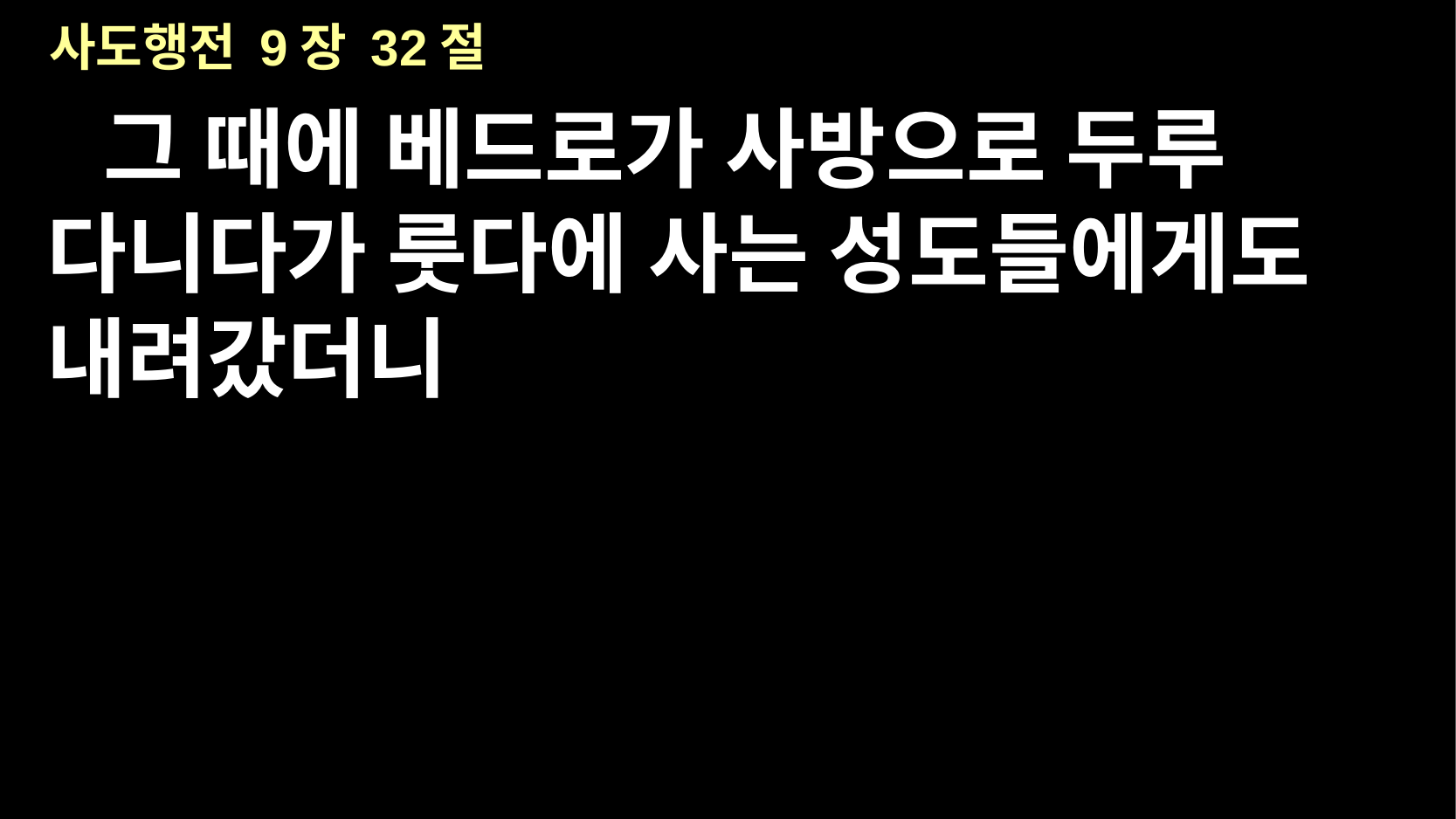

# 사도행전 9장 32절
그 때에 베드로가 사방으로 두루 다니다가 룻다에 사는 성도들에게도 내려갔더니